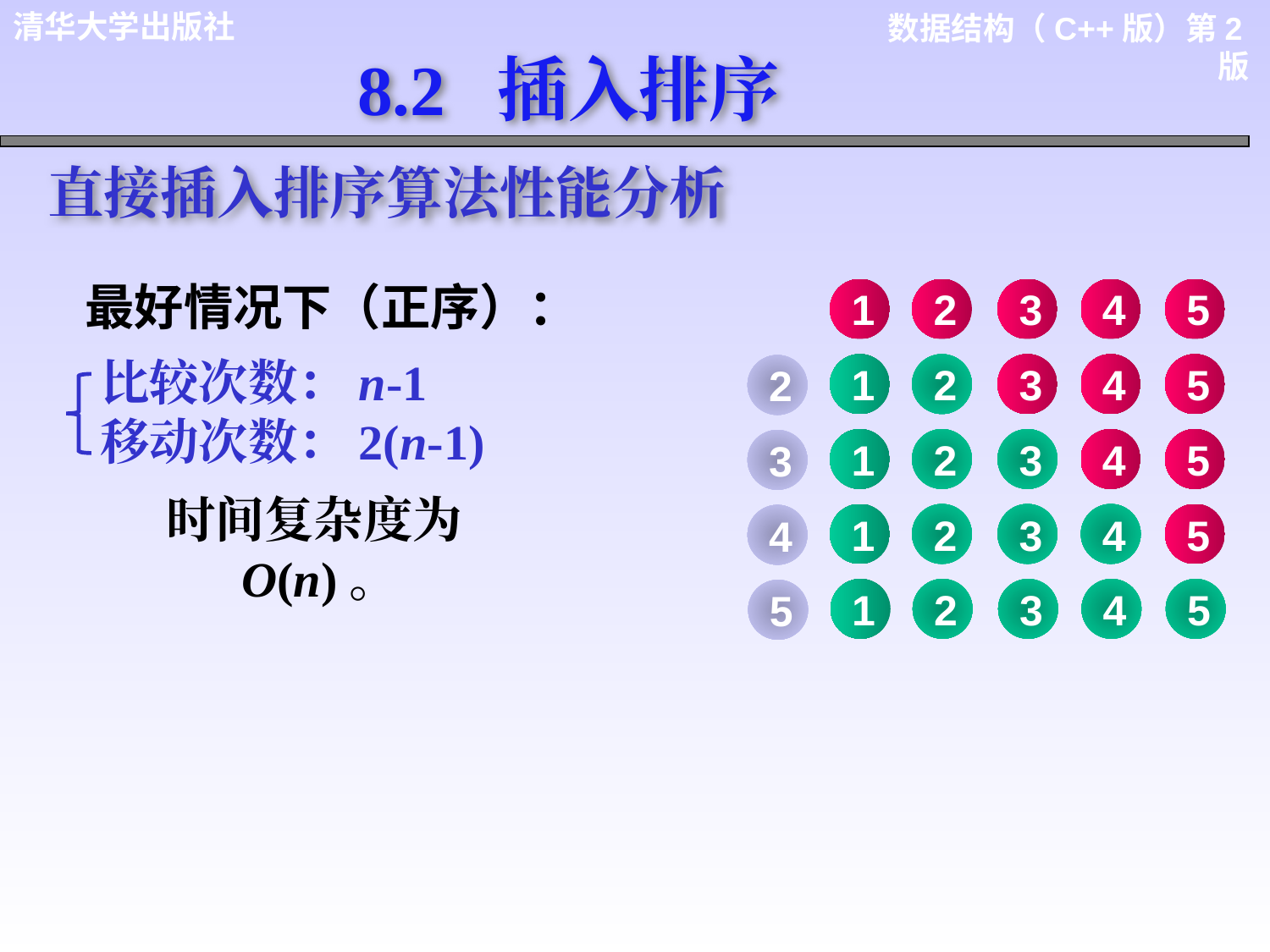

8.2  插入排序
直接插入排序算法性能分析
最好情况下（正序）：
1
2
3
4
5
比较次数：n-1
移动次数：2(n-1)

1
2
3
4
5
2
1
2
3
4
5
3
1
2
3
4
5
4
1
2
3
4
5
5
时间复杂度为O(n)。